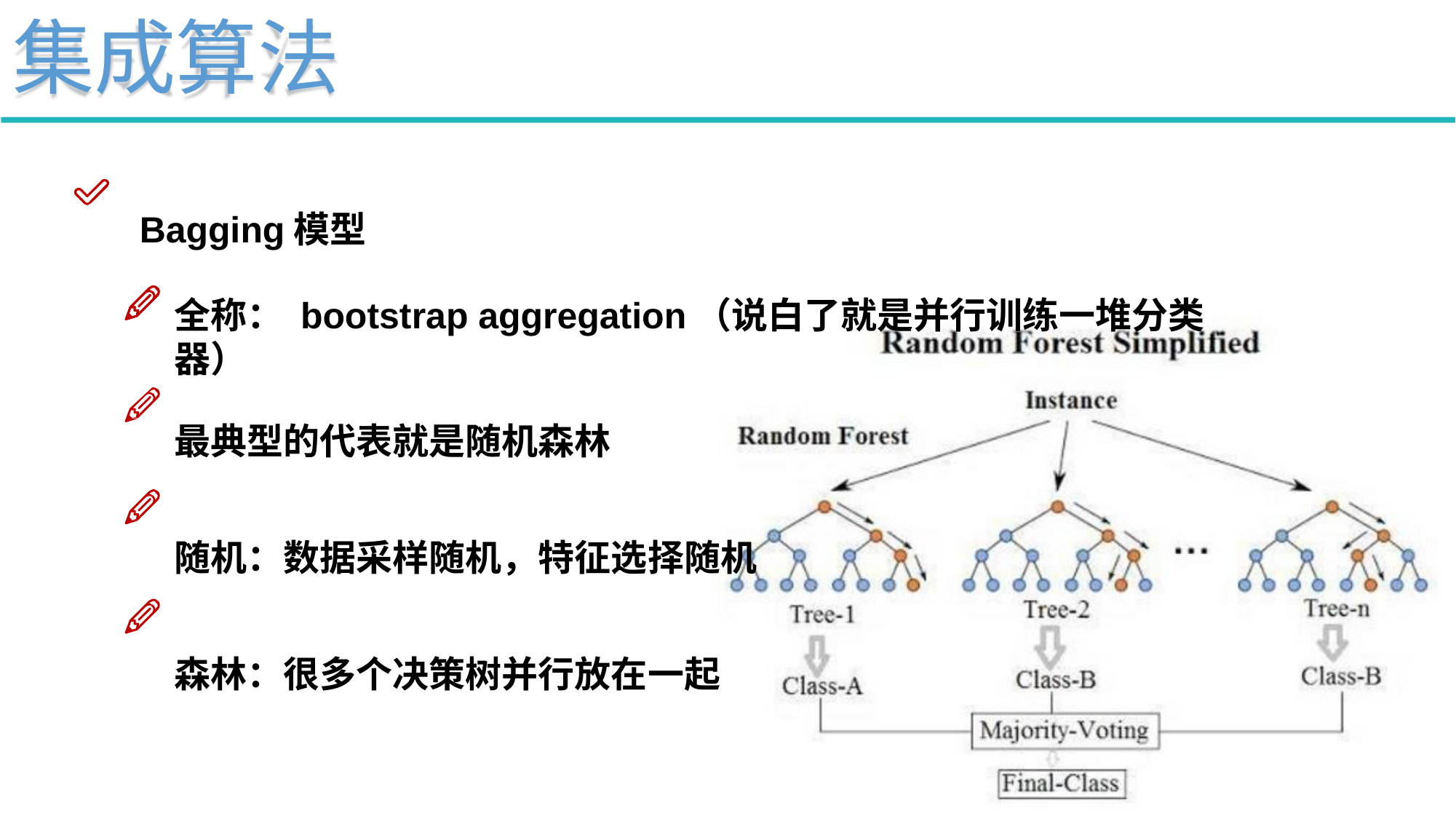

# 集成算法

Bagging模型

全称： bootstrap aggregation（说白了就是并行训练一堆分类器）

最典型的代表就是随机森林
随机：数据采样随机，特征选择随机
森林：很多个决策树并行放在一起